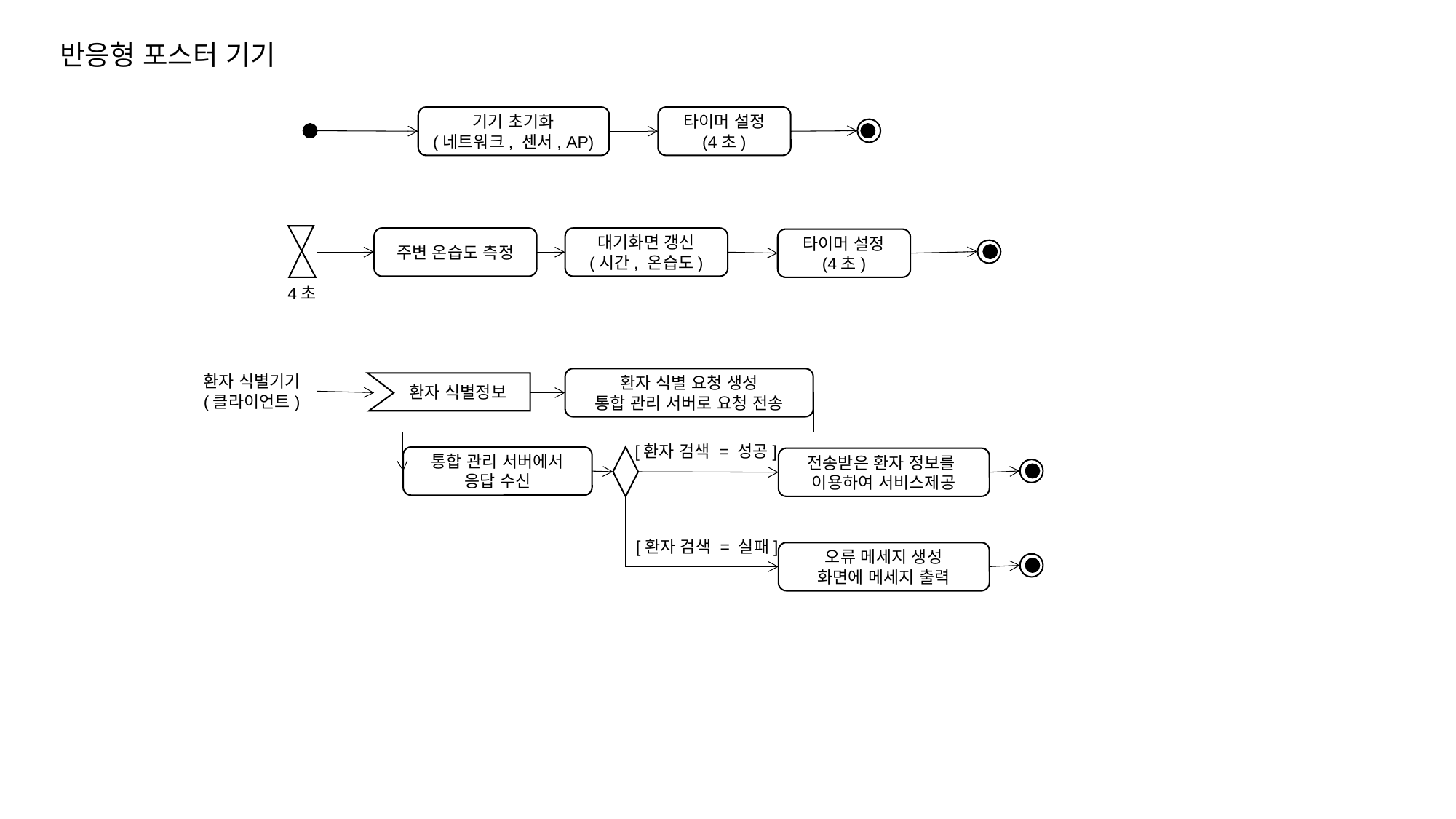

반응형 포스터 기기
기기 초기화
(네트워크, 센서, AP)
타이머 설정
(4초)

주변 온습도 측정
대기화면 갱신
(시간, 온습도)
타이머 설정
(4초)

4초
환자 식별기기
(클라이언트)
환자 식별 요청 생성
통합 관리 서버로 요청 전송
   환자 식별정보
[환자 검색 = 성공]
통합 관리 서버에서
응답 수신

전송받은 환자 정보를
이용하여 서비스제공

[환자 검색 = 실패]
오류 메세지 생성
화면에 메세지 출력